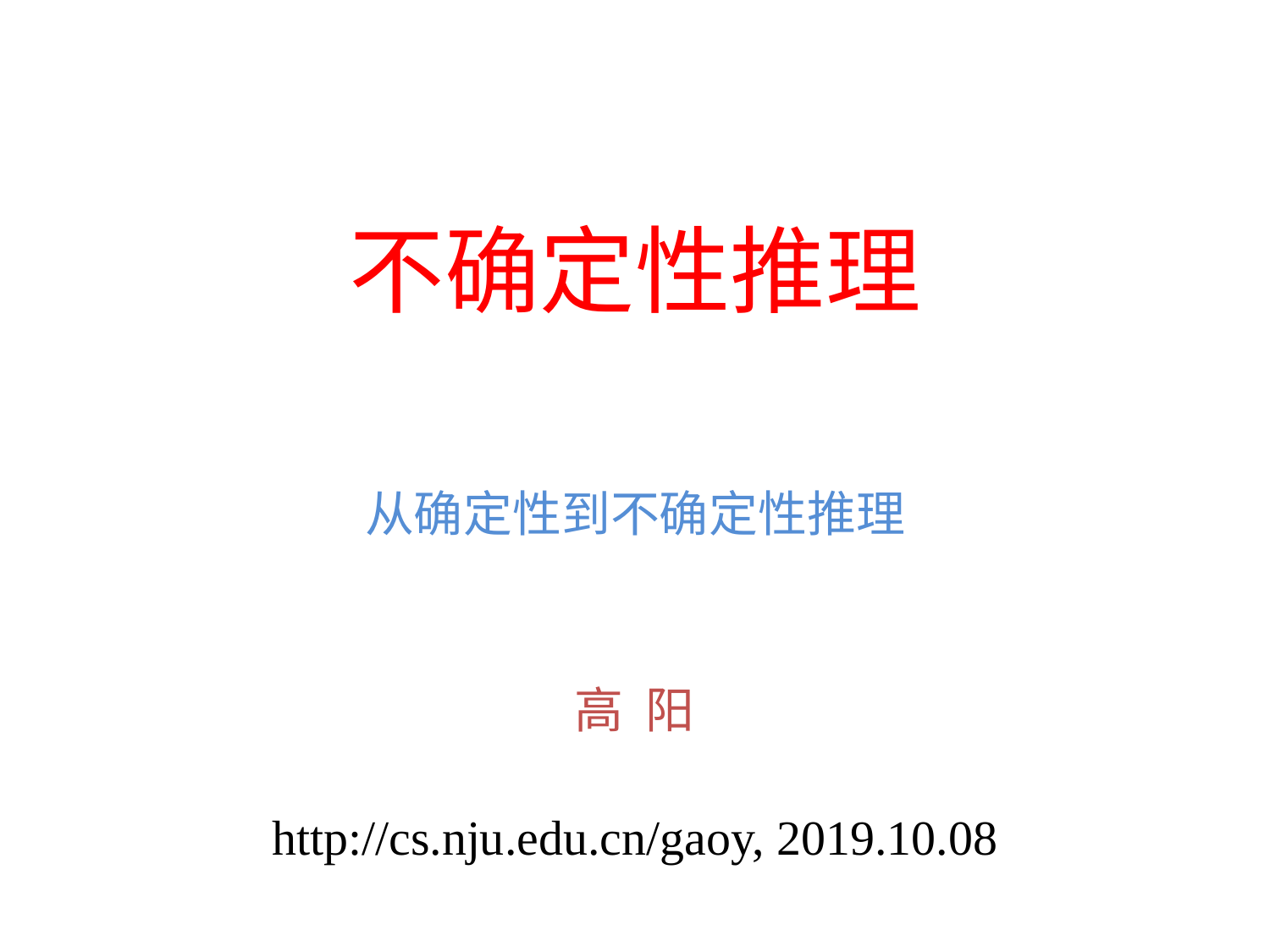

# 不确定性推理
从确定性到不确定性推理

高  阳
http://cs.nju.edu.cn/gaoy, 2019.10.08